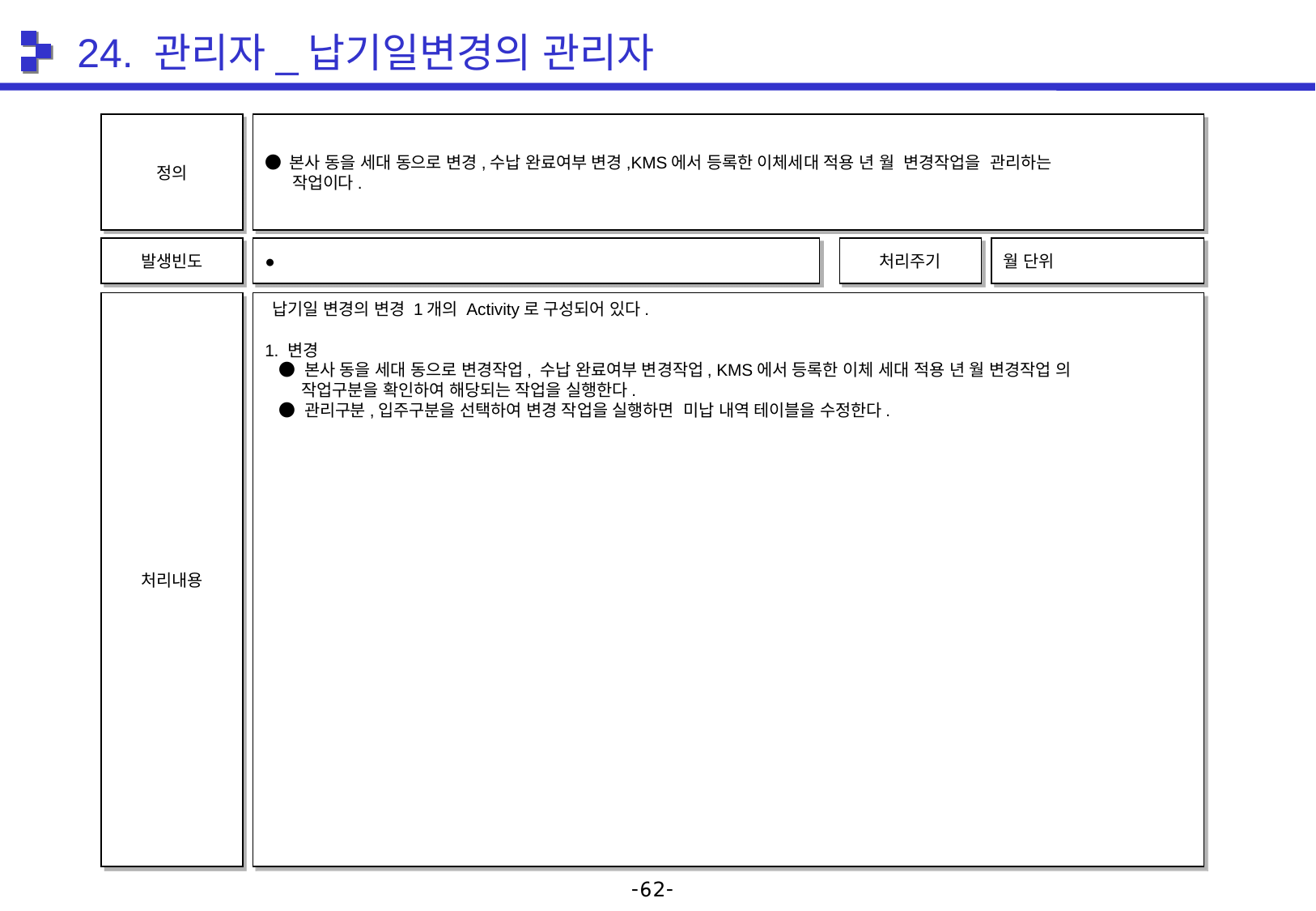

24. 관리자_납기일변경의 관리자
정의
● 본사 동을 세대 동으로 변경,수납 완료여부 변경,KMS에서 등록한 이체세대 적용 년 월  변경작업을  관리하는
     작업이다.
발생빈도
●
처리주기
월 단위
처리내용
 납기일 변경의 변경 1개의 Activity로 구성되어 있다.

1. 변경
   ● 본사 동을 세대 동으로 변경작업, 수납 완료여부 변경작업, KMS에서 등록한 이체 세대 적용 년 월 변경작업 의
       작업구분을 확인하여 해당되는 작업을 실행한다.
   ● 관리구분,입주구분을 선택하여 변경 작업을 실행하면  미납 내역 테이블을 수정한다.